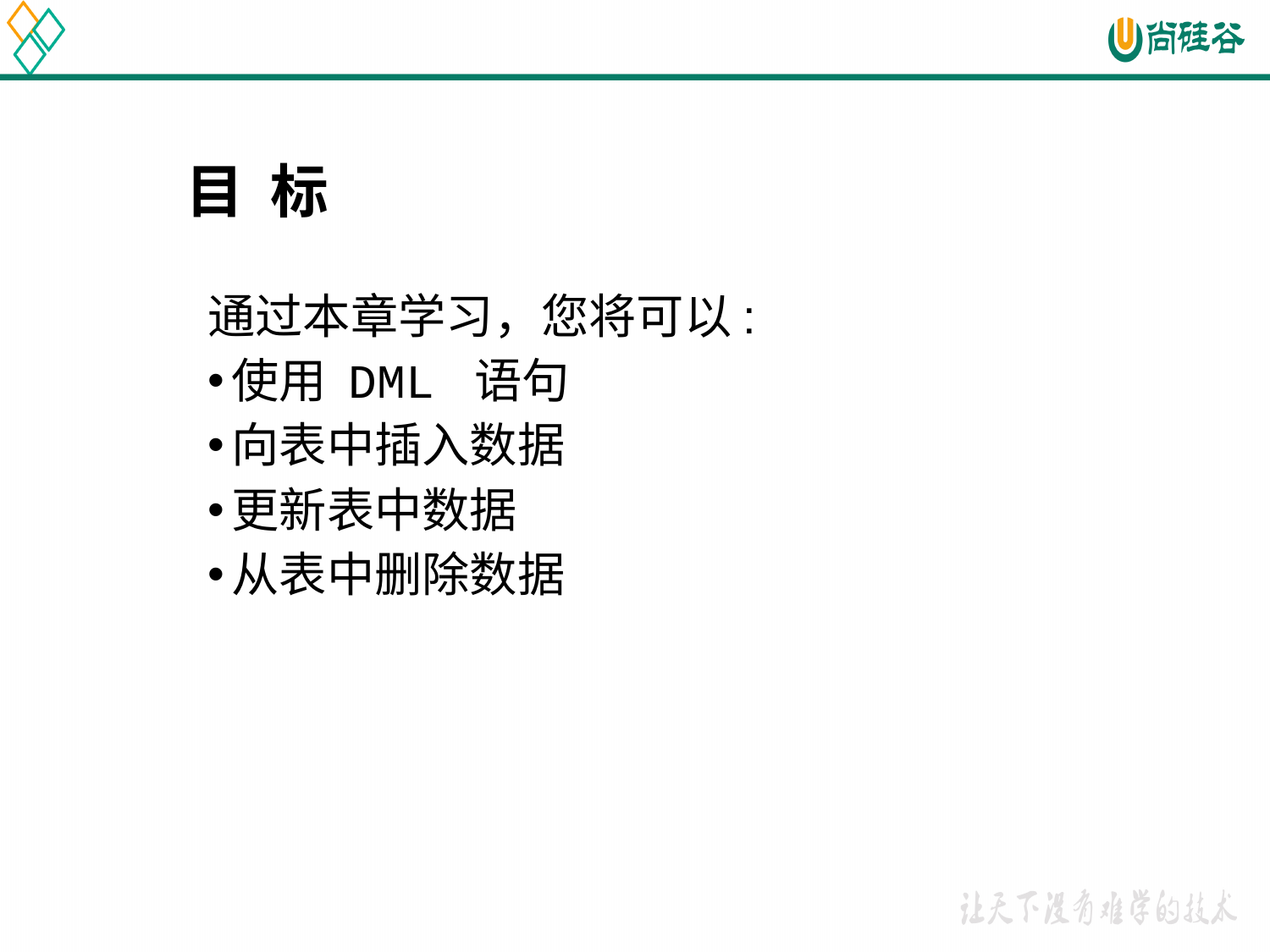

目  标
通过本章学习，您将可以:
使用 DML 语句
向表中插入数据
更新表中数据
从表中删除数据